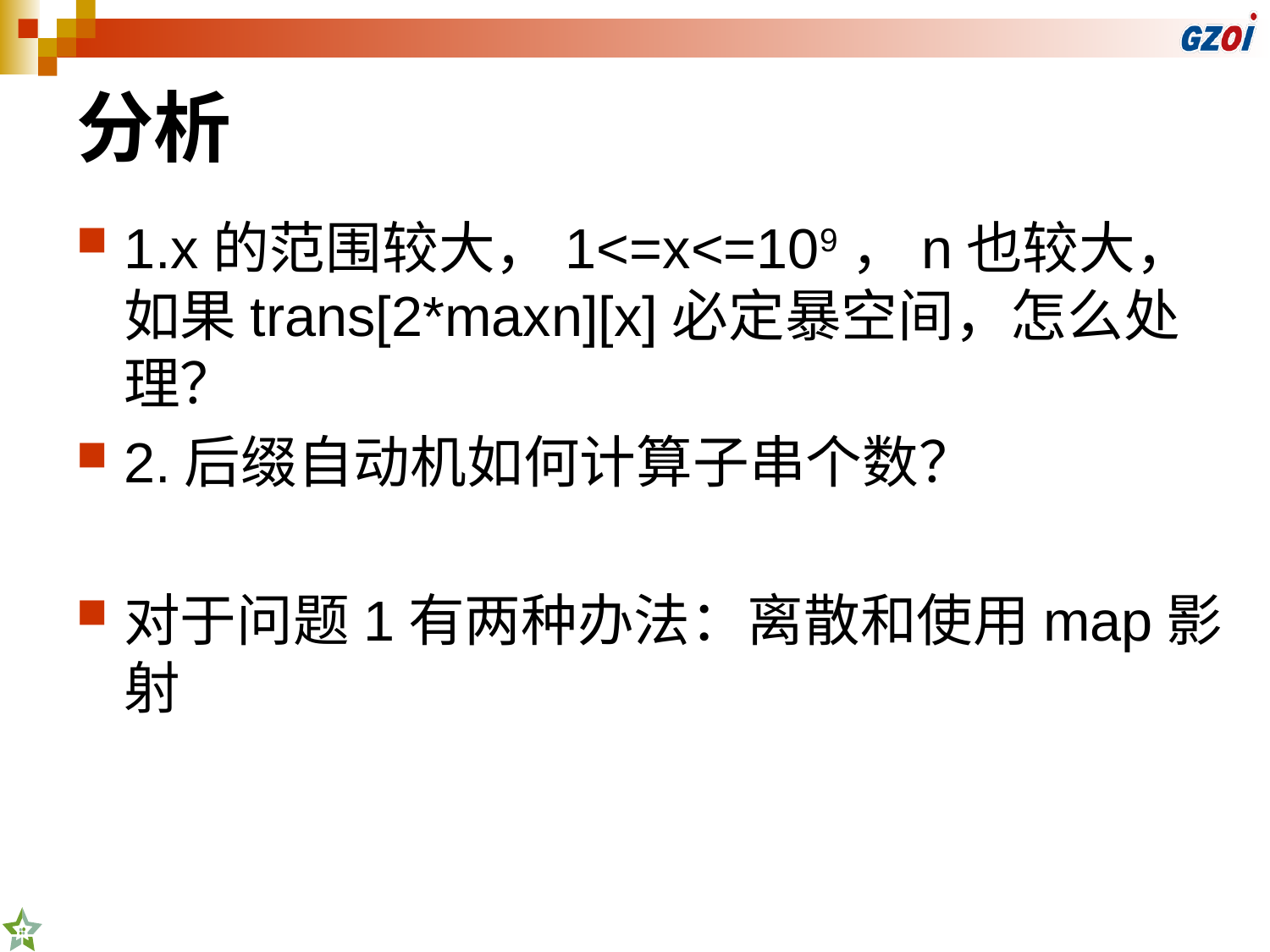

# 分析
1.x的范围较大，1<=x<=109，n也较大，如果trans[2*maxn][x]必定暴空间，怎么处理？
2.后缀自动机如何计算子串个数？

对于问题1有两种办法：离散和使用map影射